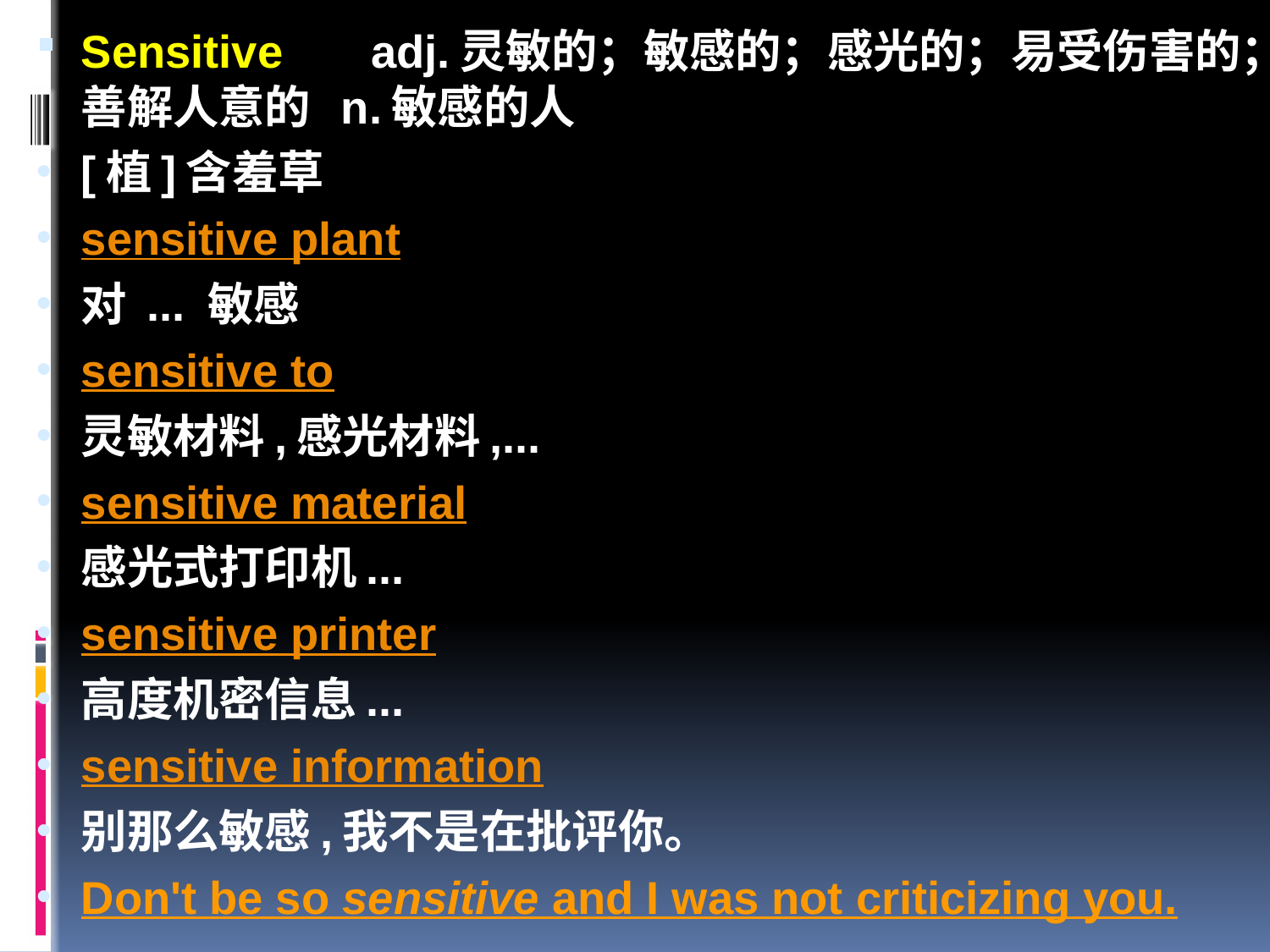

Sensitive 　 adj.灵敏的；敏感的；感光的；易受伤害的；善解人意的  n.敏感的人
[植]含羞草
sensitive plant
对 ... 敏感
sensitive to
灵敏材料,感光材料,...
sensitive material
感光式打印机...
sensitive printer
高度机密信息...
sensitive information
别那么敏感,我不是在批评你。
Don't be so sensitive and I was not criticizing you.